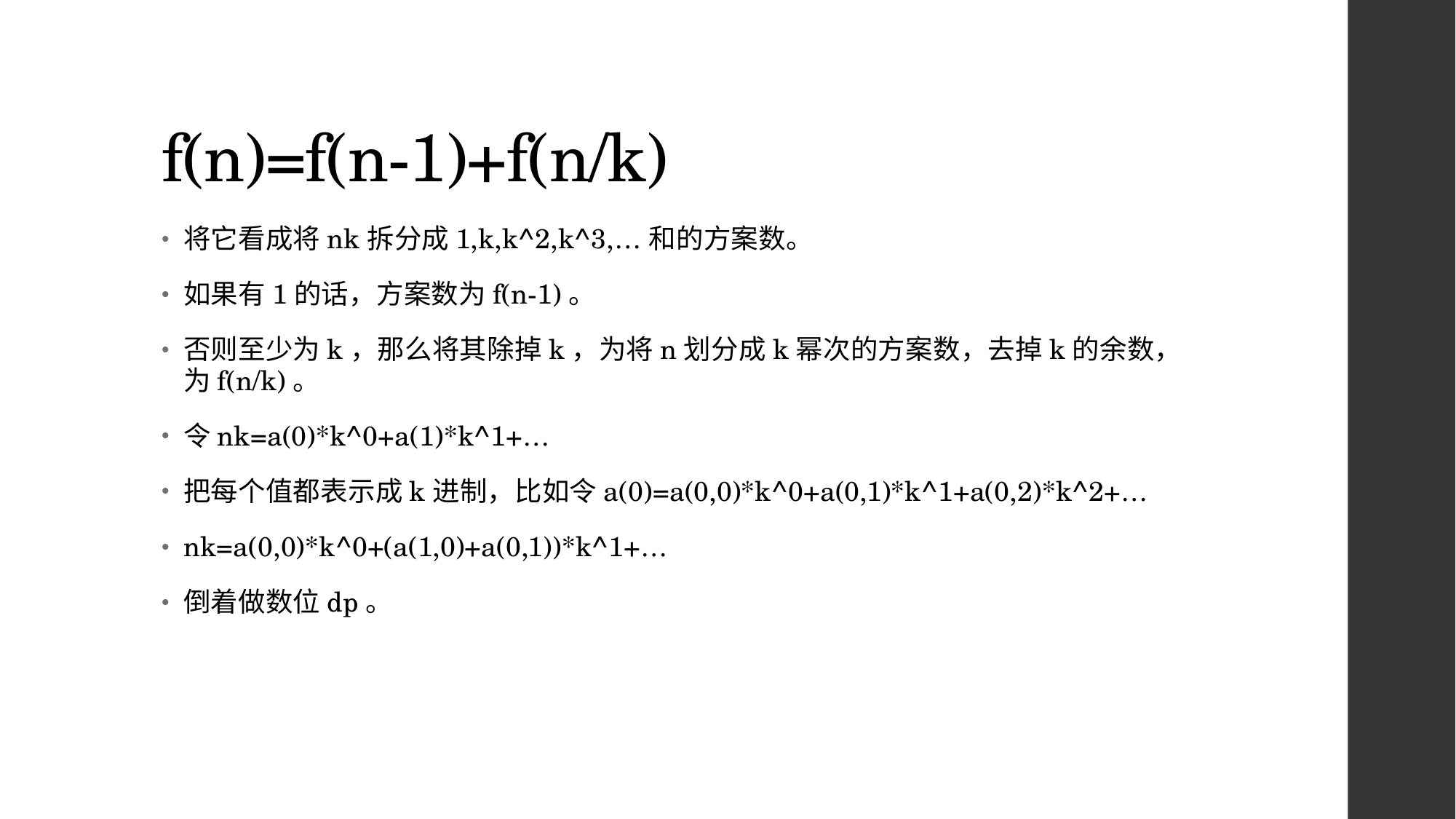

# f(n)=f(n-1)+f(n/k)
将它看成将nk拆分成1,k,k^2,k^3,…和的方案数。
如果有1的话，方案数为f(n-1)。
否则至少为k，那么将其除掉k，为将n划分成k幂次的方案数，去掉k的余数，为f(n/k)。
令nk=a(0)*k^0+a(1)*k^1+…
把每个值都表示成k进制，比如令a(0)=a(0,0)*k^0+a(0,1)*k^1+a(0,2)*k^2+…
nk=a(0,0)*k^0+(a(1,0)+a(0,1))*k^1+…
倒着做数位dp。